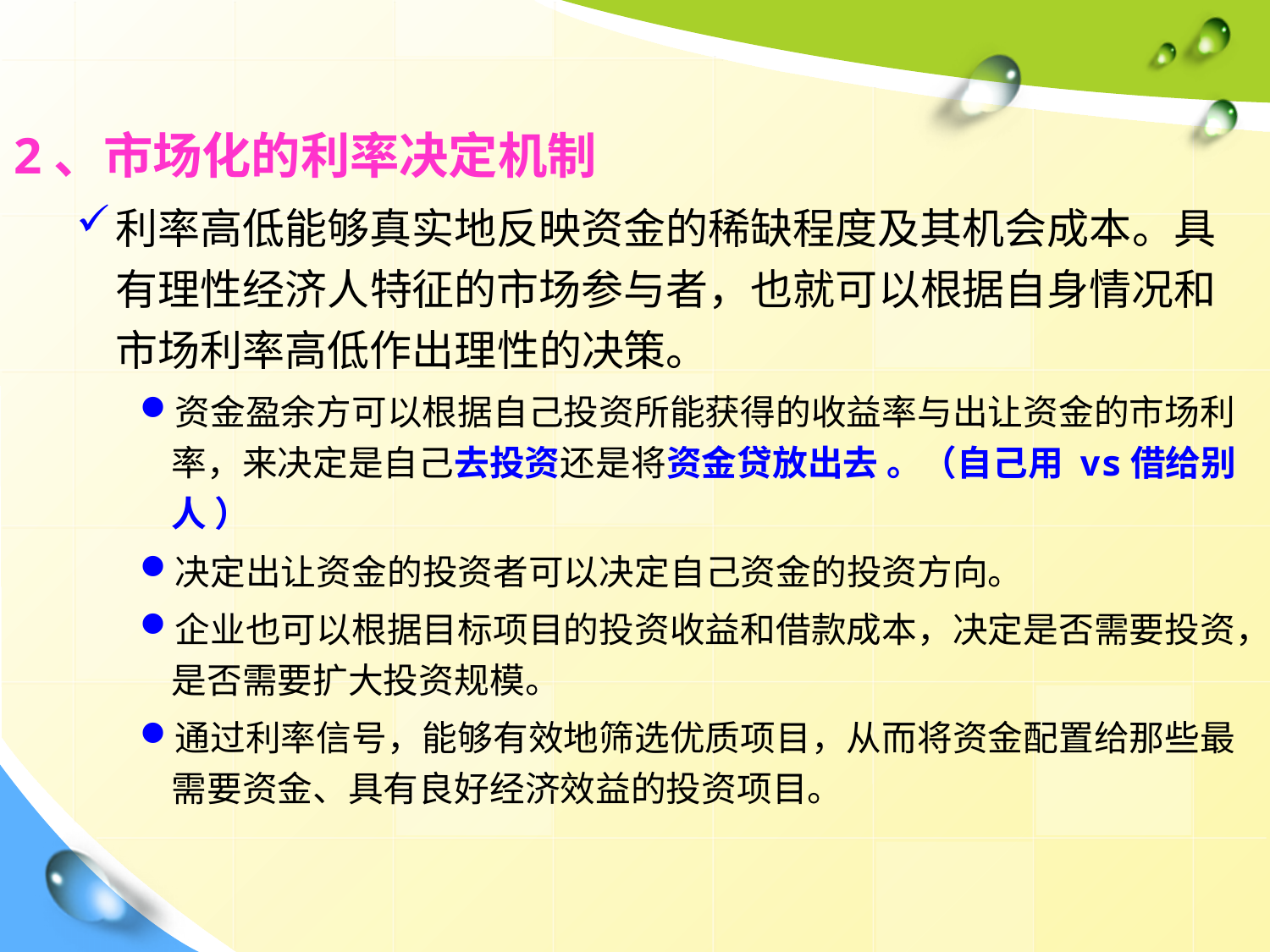

2、市场化的利率决定机制
利率高低能够真实地反映资金的稀缺程度及其机会成本。具有理性经济人特征的市场参与者，也就可以根据自身情况和市场利率高低作出理性的决策。
资金盈余方可以根据自己投资所能获得的收益率与出让资金的市场利率，来决定是自己去投资还是将资金贷放出去 。（自己用 vs借给别人 ）
决定出让资金的投资者可以决定自己资金的投资方向。
企业也可以根据目标项目的投资收益和借款成本，决定是否需要投资，是否需要扩大投资规模。
通过利率信号，能够有效地筛选优质项目，从而将资金配置给那些最需要资金、具有良好经济效益的投资项目。